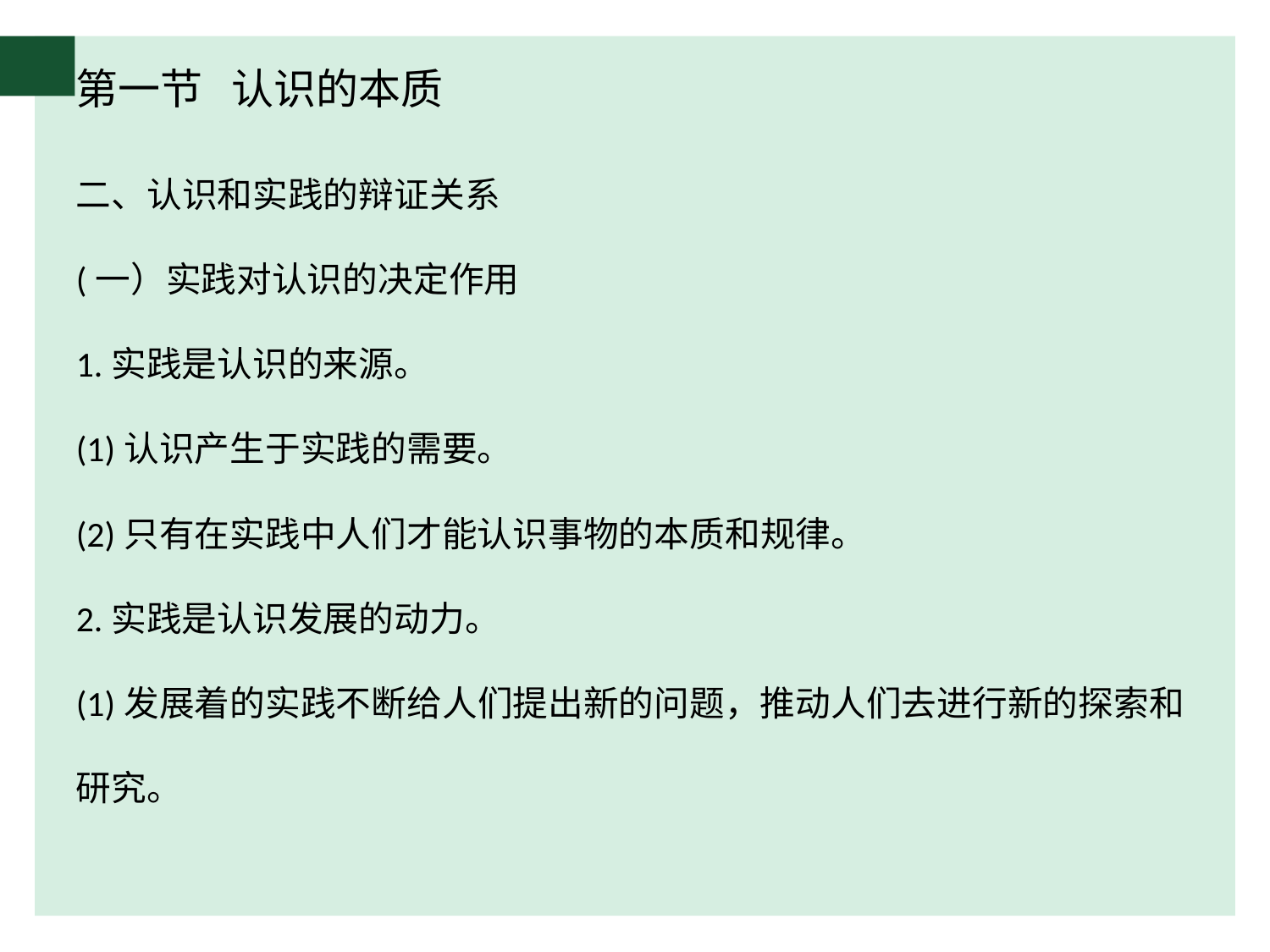

# 第一节   认识的本质
二、认识和实践的辩证关系
(一）实践对认识的决定作用
1.实践是认识的来源。
(1)认识产生于实践的需要。
(2)只有在实践中人们才能认识事物的本质和规律。
2.实践是认识发展的动力。
(1)发展着的实践不断给人们提出新的问题，推动人们去进行新的探索和研究。